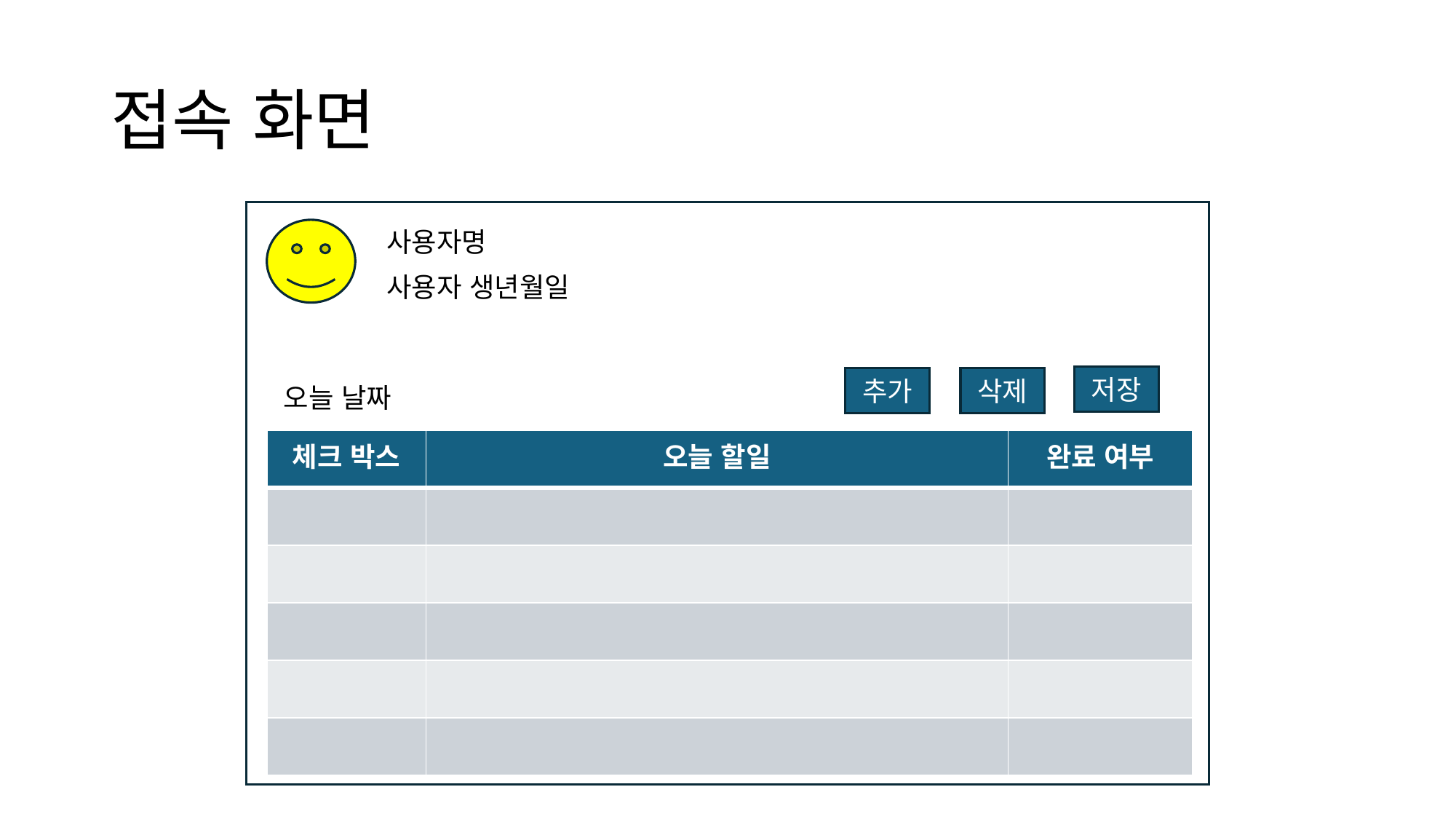

# 접속 화면
사

사용자명
사용자 생년월일
저장
추가
삭제
오늘 날짜
| 체크 박스 | 오늘 할일 | 완료 여부 |
| --- | --- | --- |
|  |  |  |
|  |  |  |
|  |  |  |
|  |  |  |
|  |  |  |